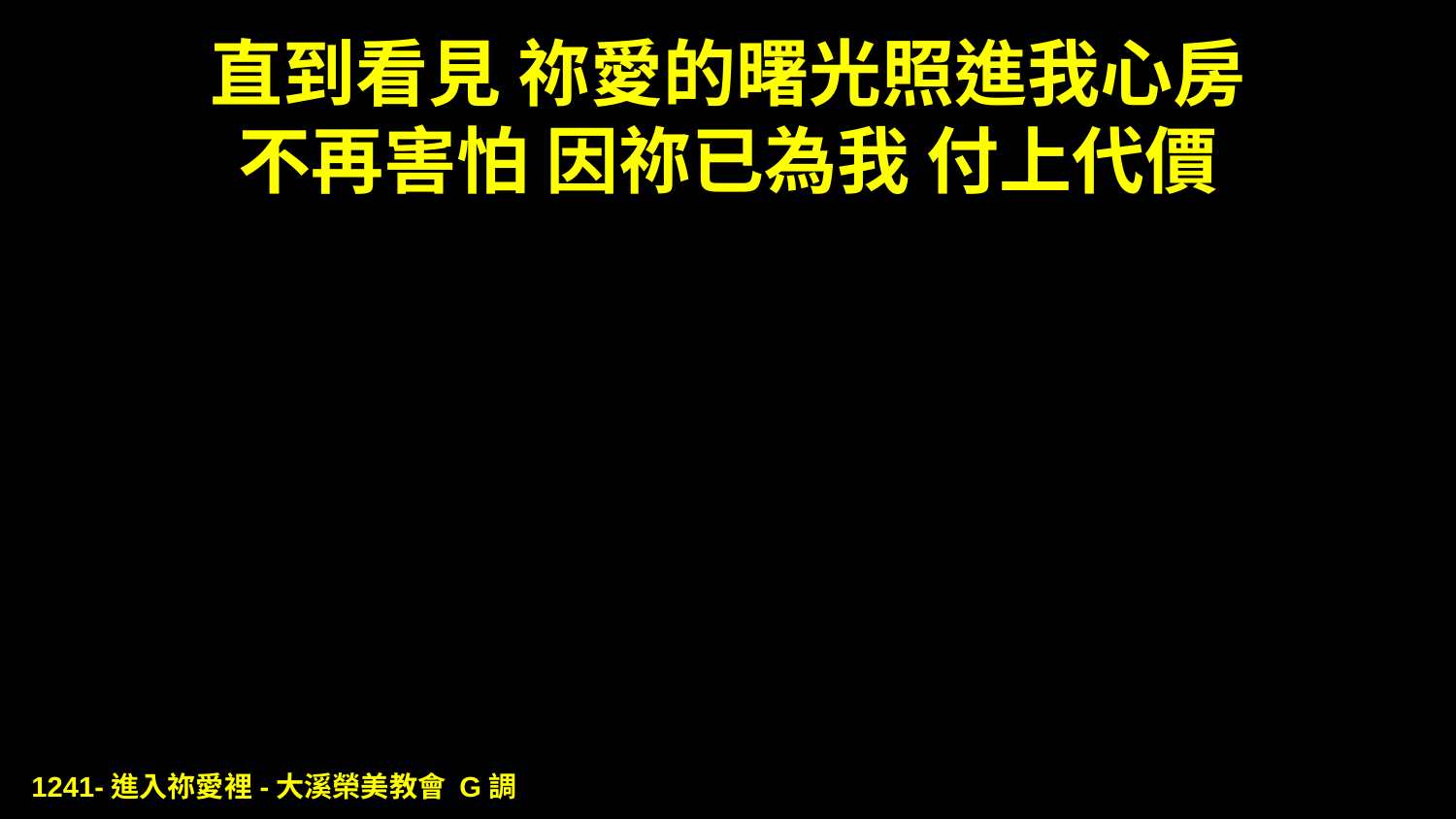

# 直到看見 祢愛的曙光照進我心房 不再害怕 因祢已為我 付上代價
1241-進入祢愛裡-大溪榮美教會 G調